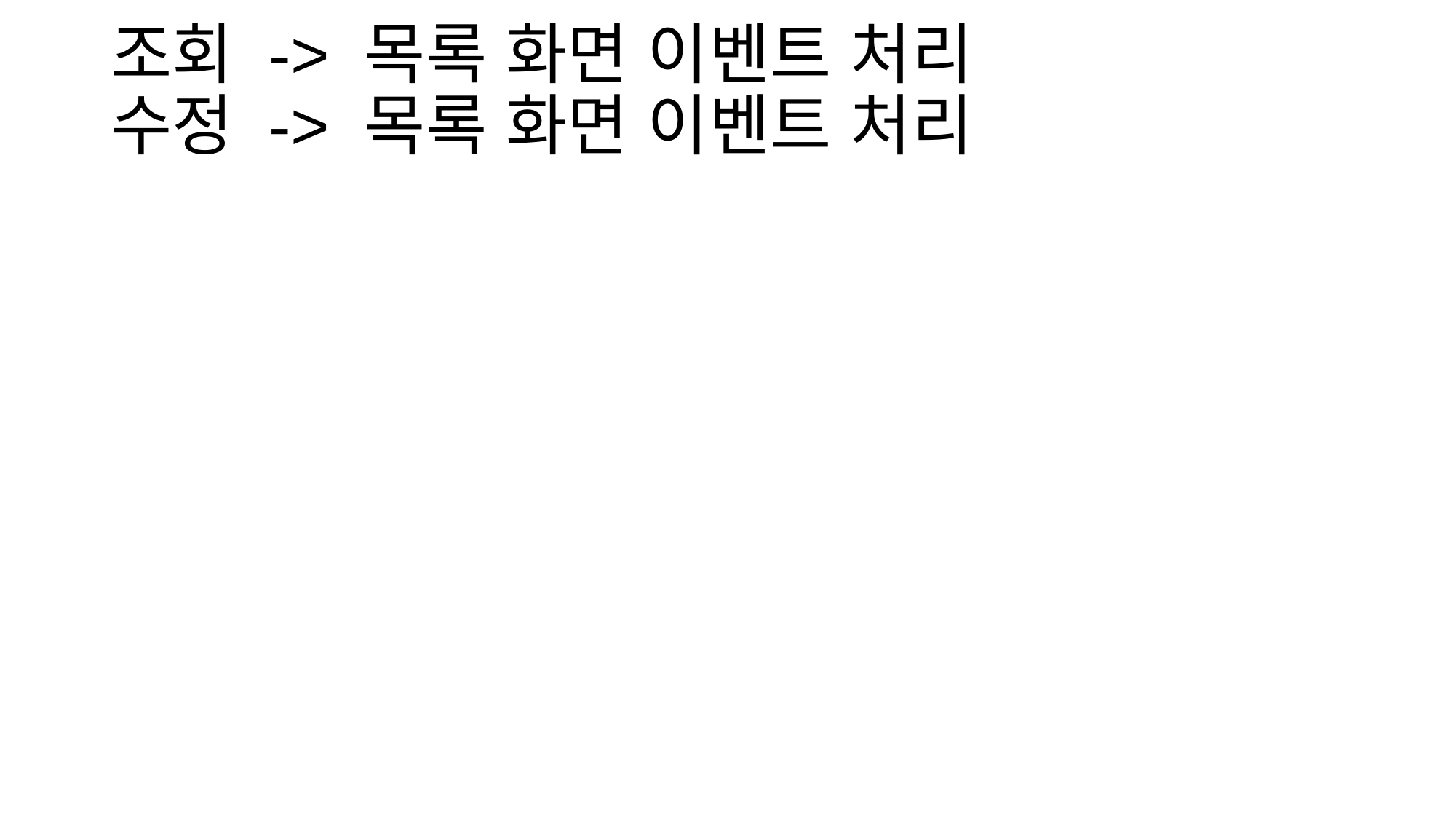

# 조회 -> 목록 화면 이벤트 처리 수정 -> 목록 화면 이벤트 처리